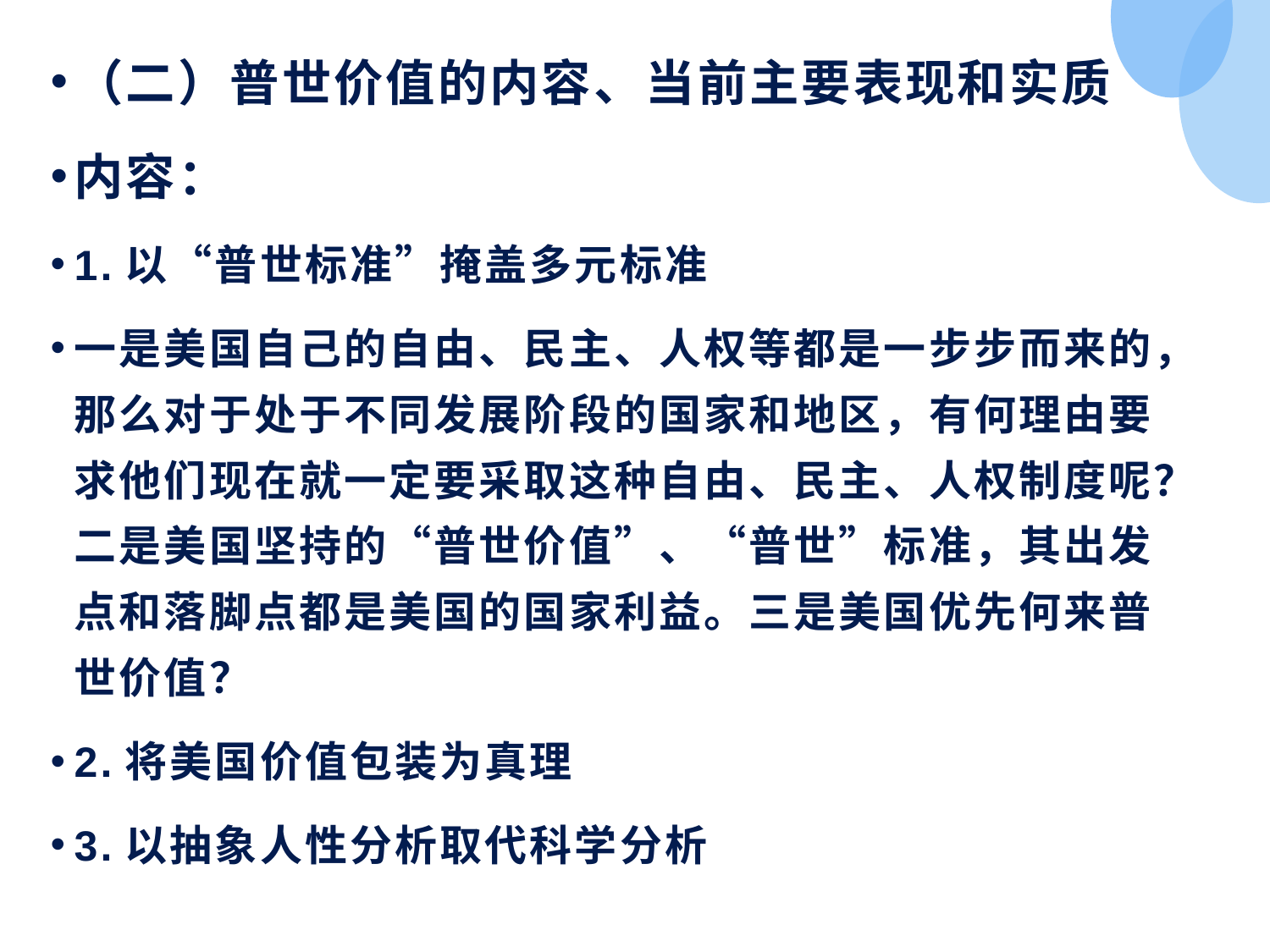

（二）普世价值的内容、当前主要表现和实质
内容：
1.以“普世标准”掩盖多元标准
一是美国自己的自由、民主、人权等都是一步步而来的，那么对于处于不同发展阶段的国家和地区，有何理由要求他们现在就一定要采取这种自由、民主、人权制度呢？二是美国坚持的“普世价值”、“普世”标准，其出发点和落脚点都是美国的国家利益。三是美国优先何来普世价值？
2.将美国价值包装为真理
3.以抽象人性分析取代科学分析